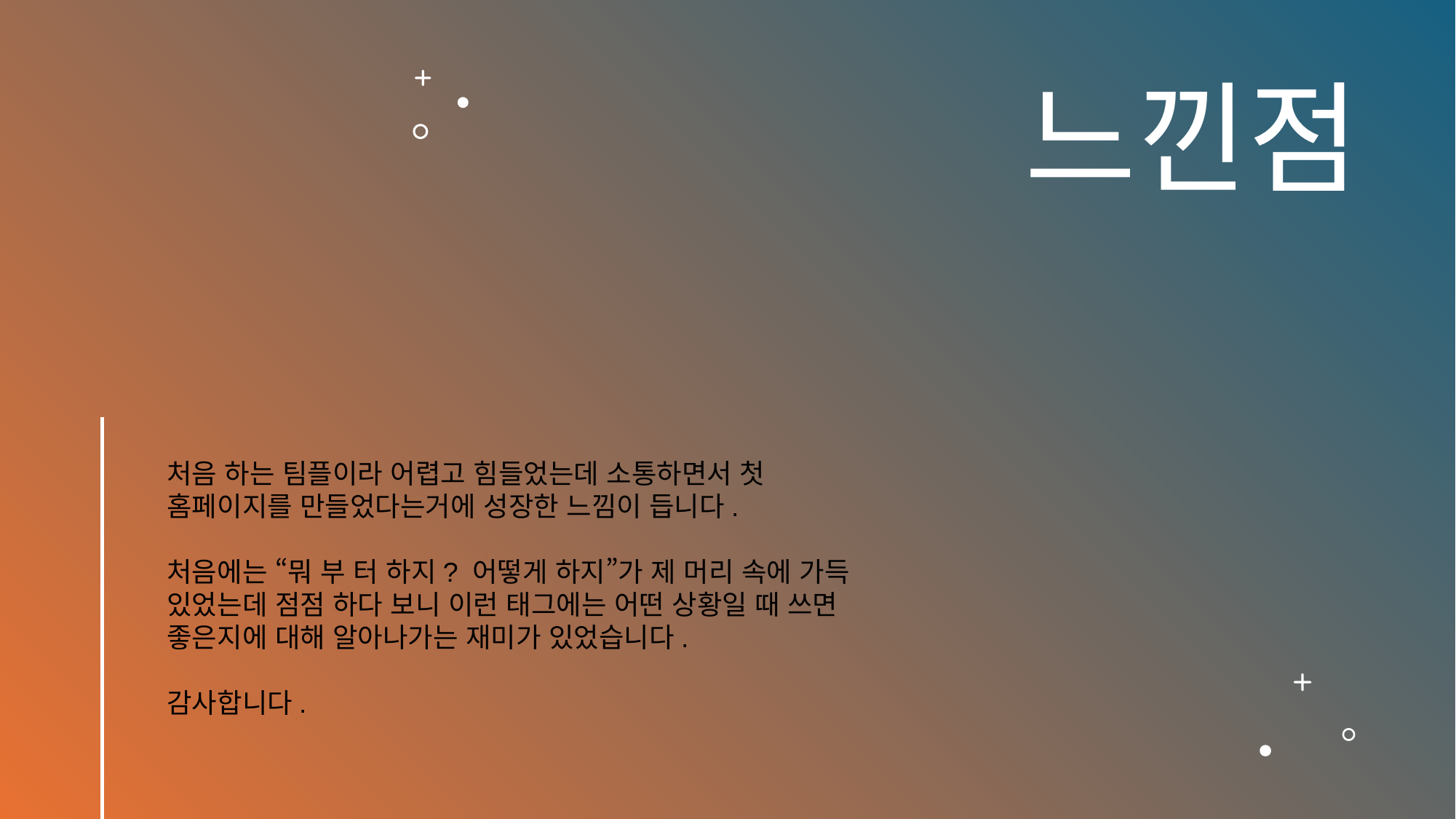

# 느낀점

처음 하는 팀플이라 어렵고 힘들었는데 소통하면서 첫 홈페이지를 만들었다는거에 성장한 느낌이 듭니다.
처음에는 “뭐 부 터 하지? 어떻게 하지”가 제 머리 속에 가득 있었는데 점점 하다 보니 이런 태그에는 어떤 상황일 때 쓰면 좋은지에 대해 알아나가는 재미가 있었습니다.

감사합니다.